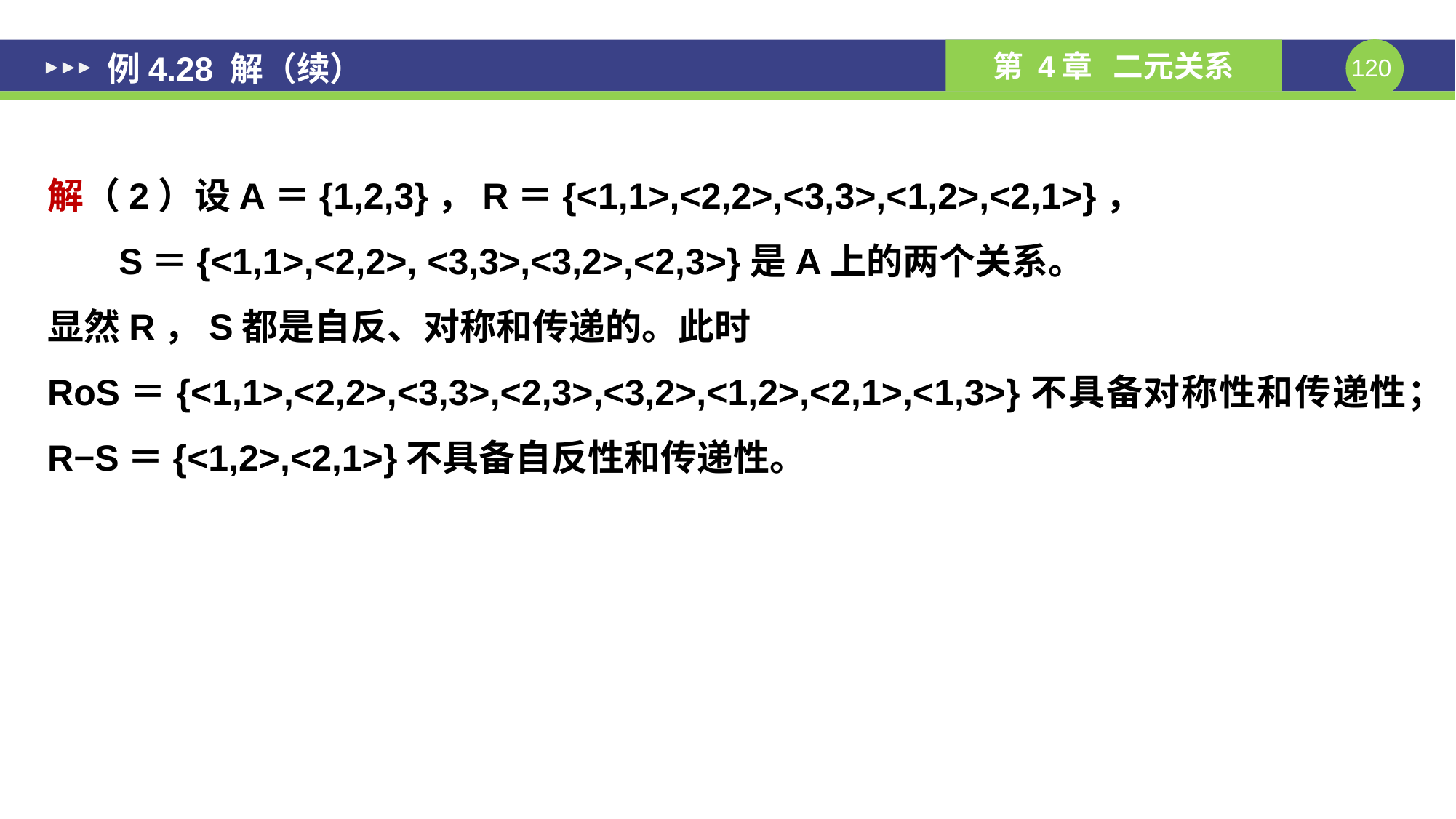

# 例4.28 解（续）
解（2）设A＝{1,2,3}，R＝{<1,1>,<2,2>,<3,3>,<1,2>,<2,1>}，
       S＝{<1,1>,<2,2>, <3,3>,<3,2>,<2,3>}是A上的两个关系。
显然R，S都是自反、对称和传递的。此时
RoS＝{<1,1>,<2,2>,<3,3>,<2,3>,<3,2>,<1,2>,<2,1>,<1,3>}不具备对称性和传递性；
R−S＝{<1,2>,<2,1>}不具备自反性和传递性。